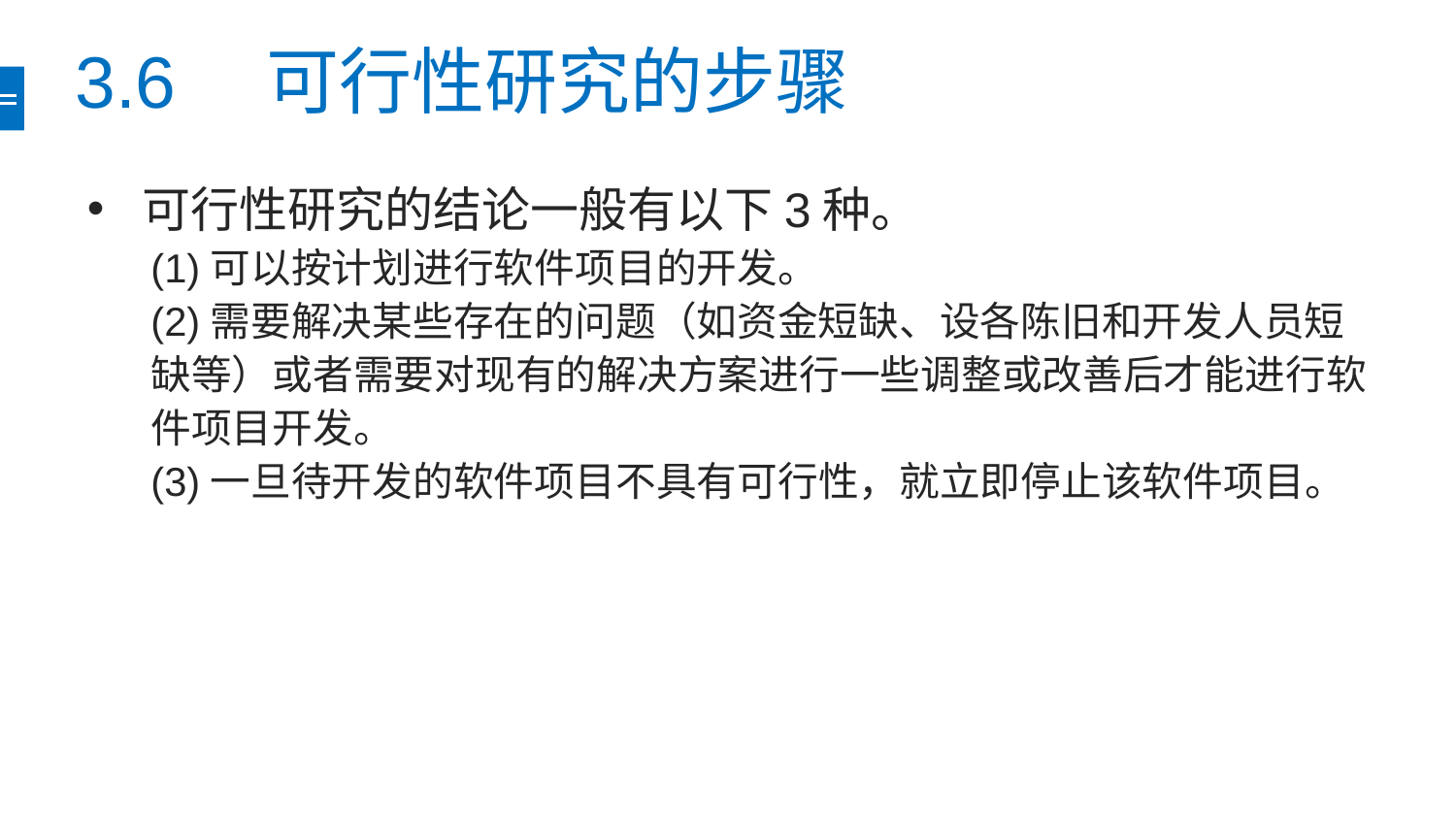

# 3.6　可行性研究的步骤
可行性研究的结论一般有以下3种。
(1)可以按计划进行软件项目的开发。
(2)需要解决某些存在的问题（如资金短缺、设各陈旧和开发人员短缺等）或者需要对现有的解决方案进行一些调整或改善后才能进行软件项目开发。
(3)一旦待开发的软件项目不具有可行性，就立即停止该软件项目。